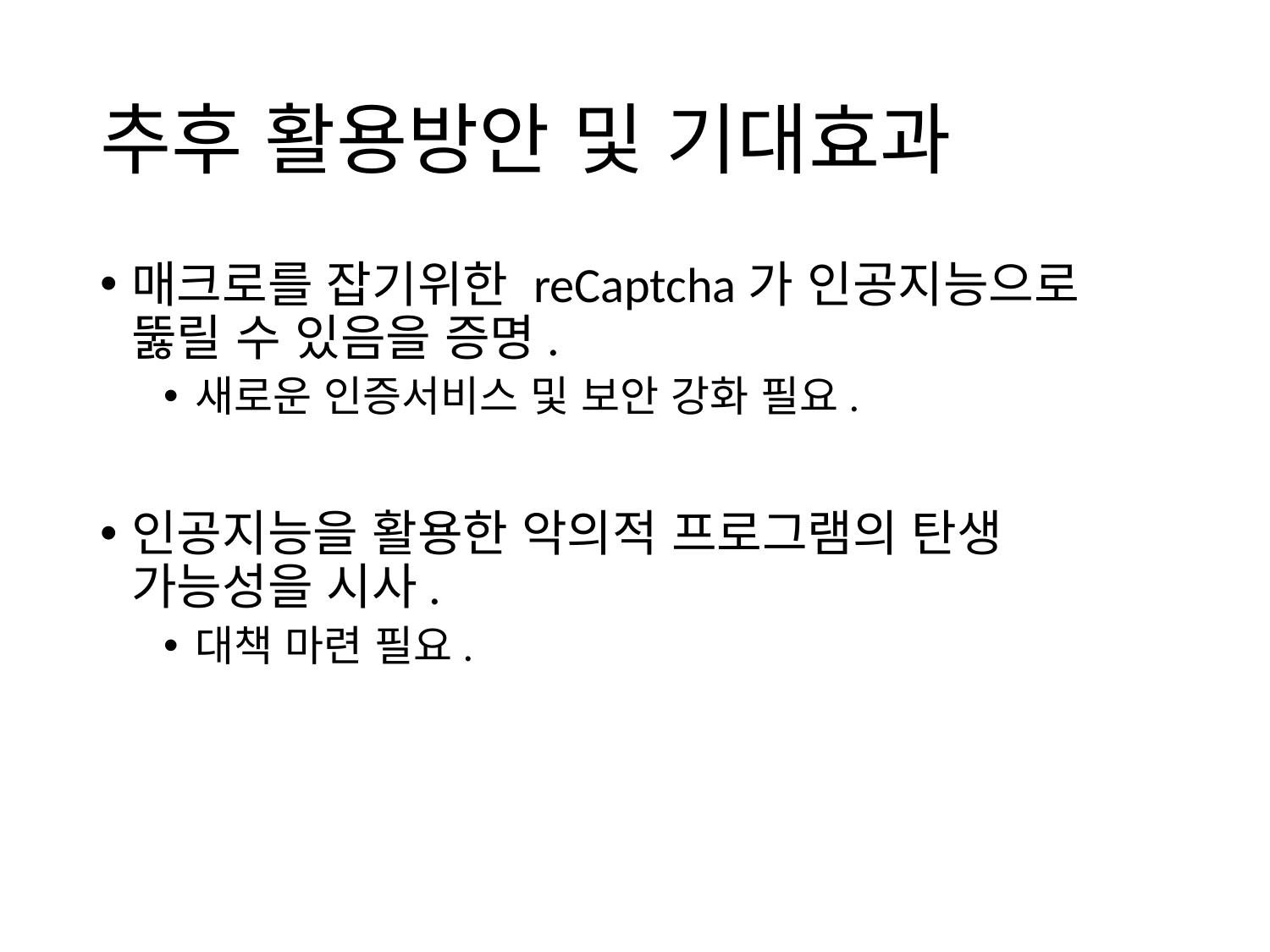

# 추후 활용방안 및 기대효과
매크로를 잡기위한 reCaptcha가 인공지능으로 뚫릴 수 있음을 증명.
새로운 인증서비스 및 보안 강화 필요.

인공지능을 활용한 악의적 프로그램의 탄생 가능성을 시사.
대책 마련 필요.